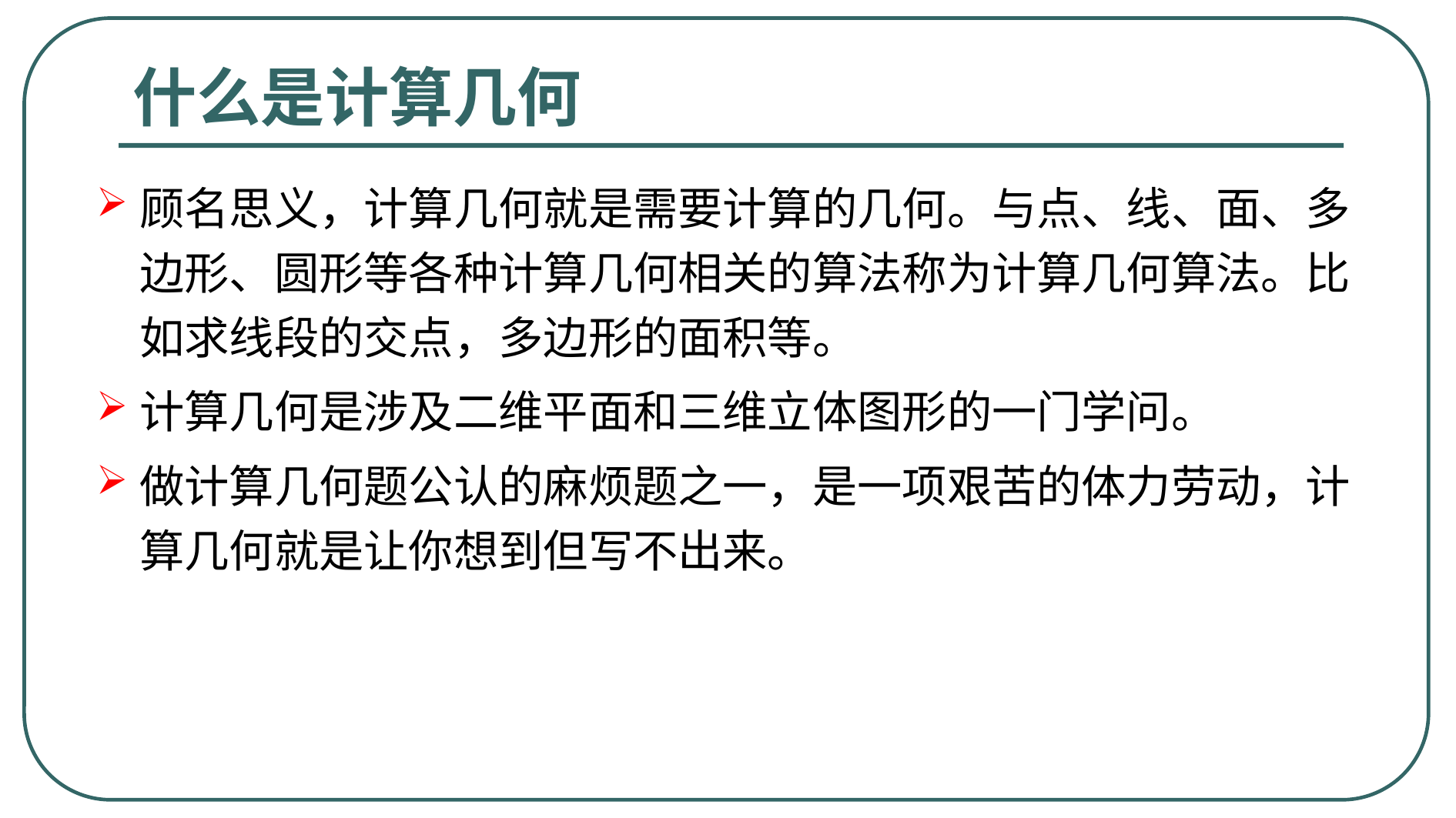

# 什么是计算几何
顾名思义，计算几何就是需要计算的几何。与点、线、面、多边形、圆形等各种计算几何相关的算法称为计算几何算法。比如求线段的交点，多边形的面积等。
计算几何是涉及二维平面和三维立体图形的一门学问。
做计算几何题公认的麻烦题之一，是一项艰苦的体力劳动，计算几何就是让你想到但写不出来。